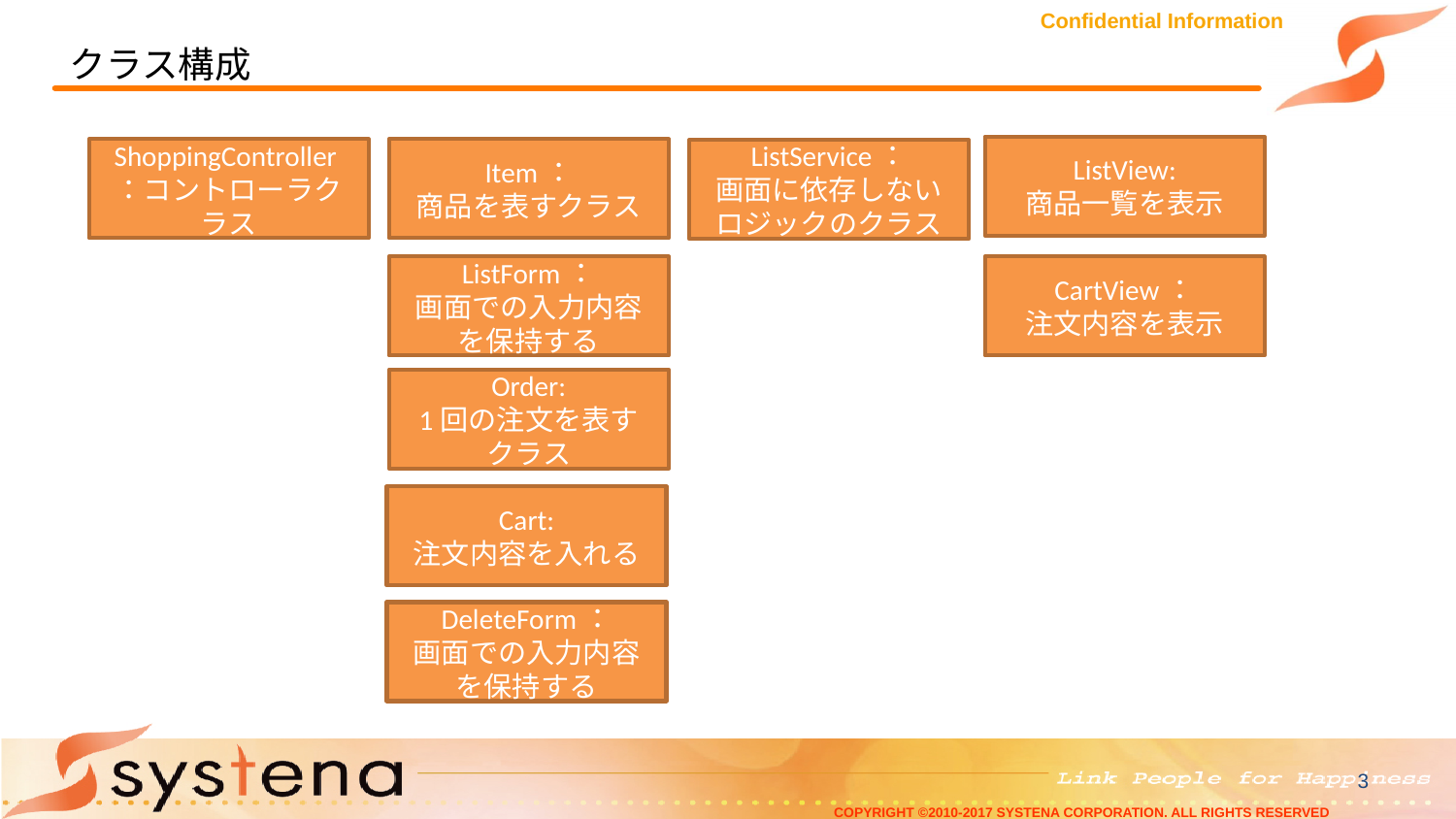

# クラス構成
・
ListView:
商品一覧を表示
ShoppingController：コントローラクラス
Item：
商品を表すクラス
ListService：
画面に依存しないロジックのクラス

ListForm：
画面での入力内容を保持する
CartView：
注文内容を表示
Order:
1回の注文を表す
クラス
Cart:
注文内容を入れる
DeleteForm：
画面での入力内容を保持する
3